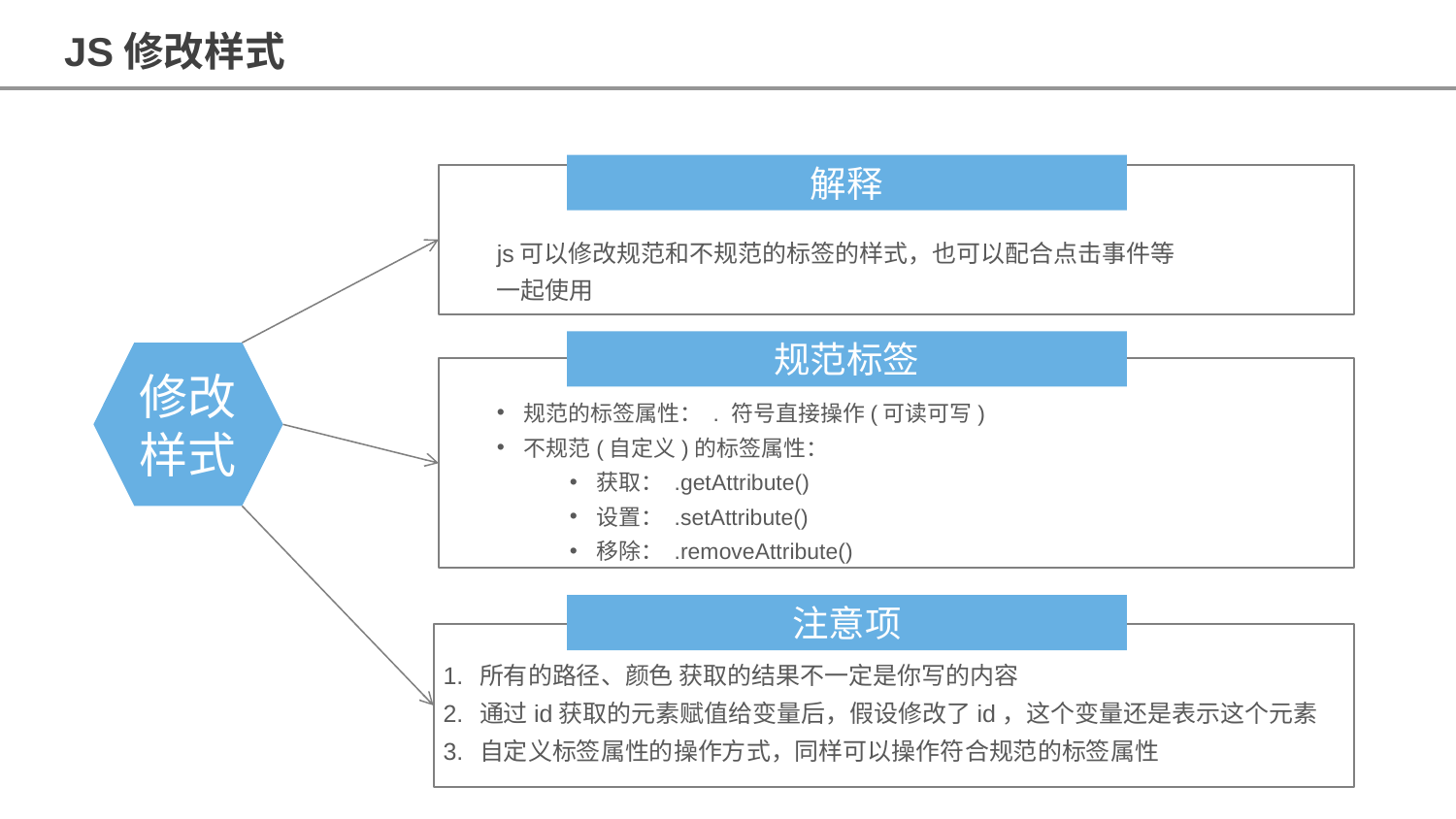

JS修改样式
解释

js可以修改规范和不规范的标签的样式，也可以配合点击事件等一起使用
规范标签
修改样式

规范的标签属性： . 符号直接操作(可读可写)
不规范(自定义)的标签属性：
获取： .getAttribute()
设置： .setAttribute()
移除： .removeAttribute()

注意项

所有的路径、颜色 获取的结果不一定是你写的内容
通过id获取的元素赋值给变量后，假设修改了id，这个变量还是表示这个元素
自定义标签属性的操作方式，同样可以操作符合规范的标签属性